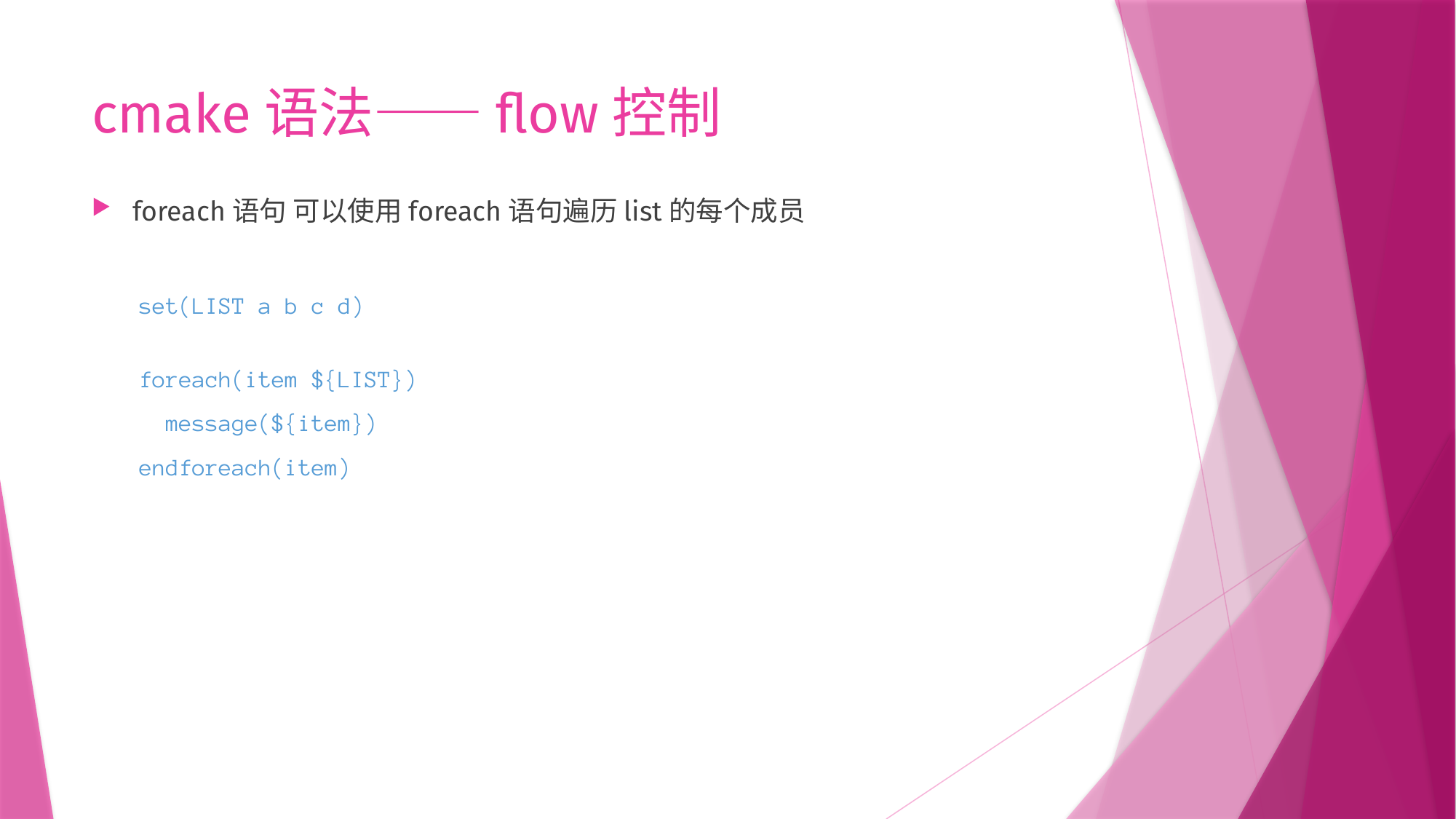

# cmake语法——flow控制
foreach语句 可以使用foreach语句遍历list的每个成员

set(LIST a b c d)
foreach(item ${LIST})
  message(${item})
endforeach(item)